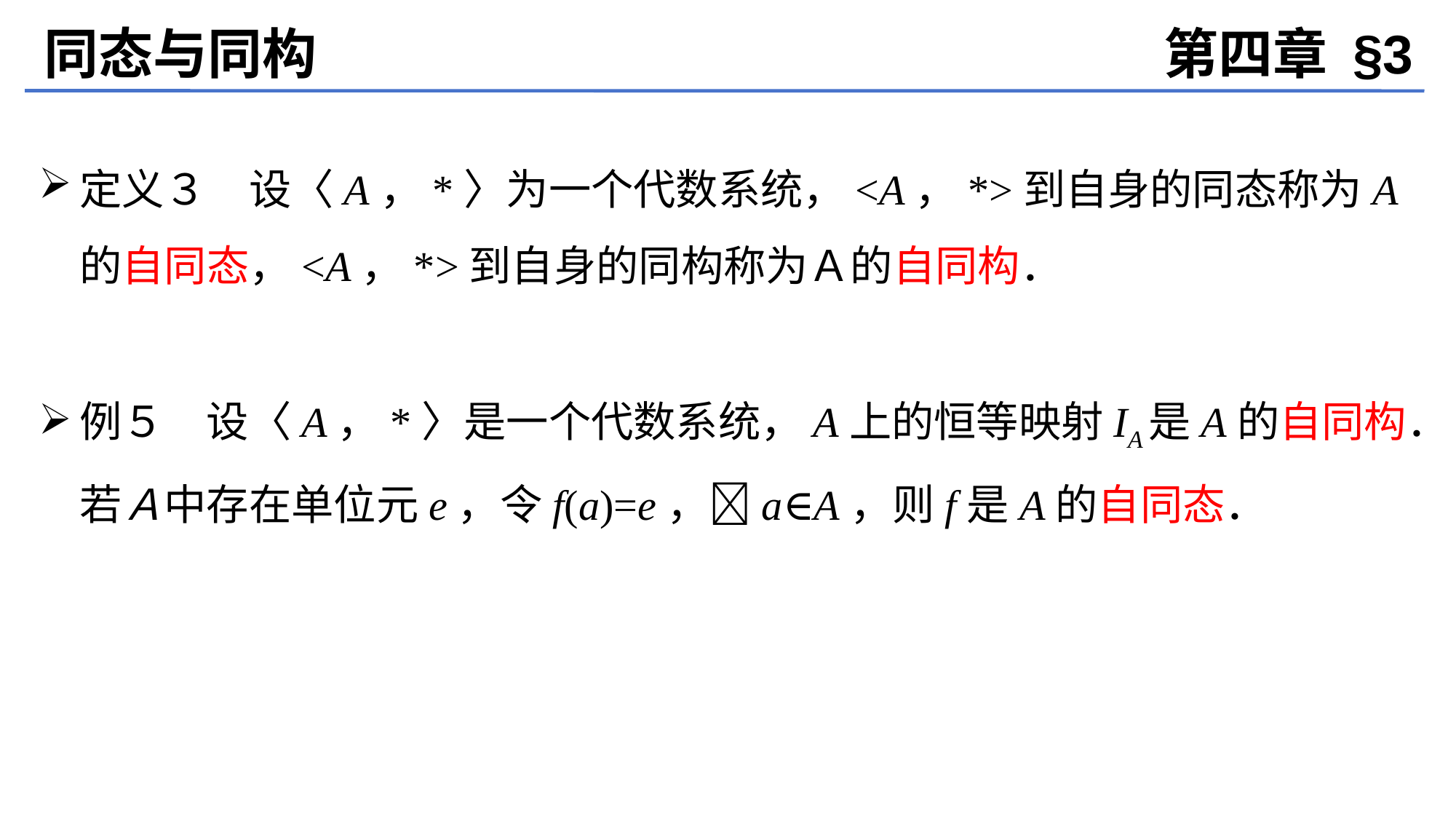

同态与同构
第四章 §3
定义３　设〈A，*〉为一个代数系统，<A，*>到自身的同态称为A的自同态，<A，*>到自身的同构称为Ａ的自同构．

例５　设〈A，*〉是一个代数系统，A上的恒等映射IA是A的自同构．
	若Ａ中存在单位元e，令f(a)=e，∀a∈A，则f是A的自同态．